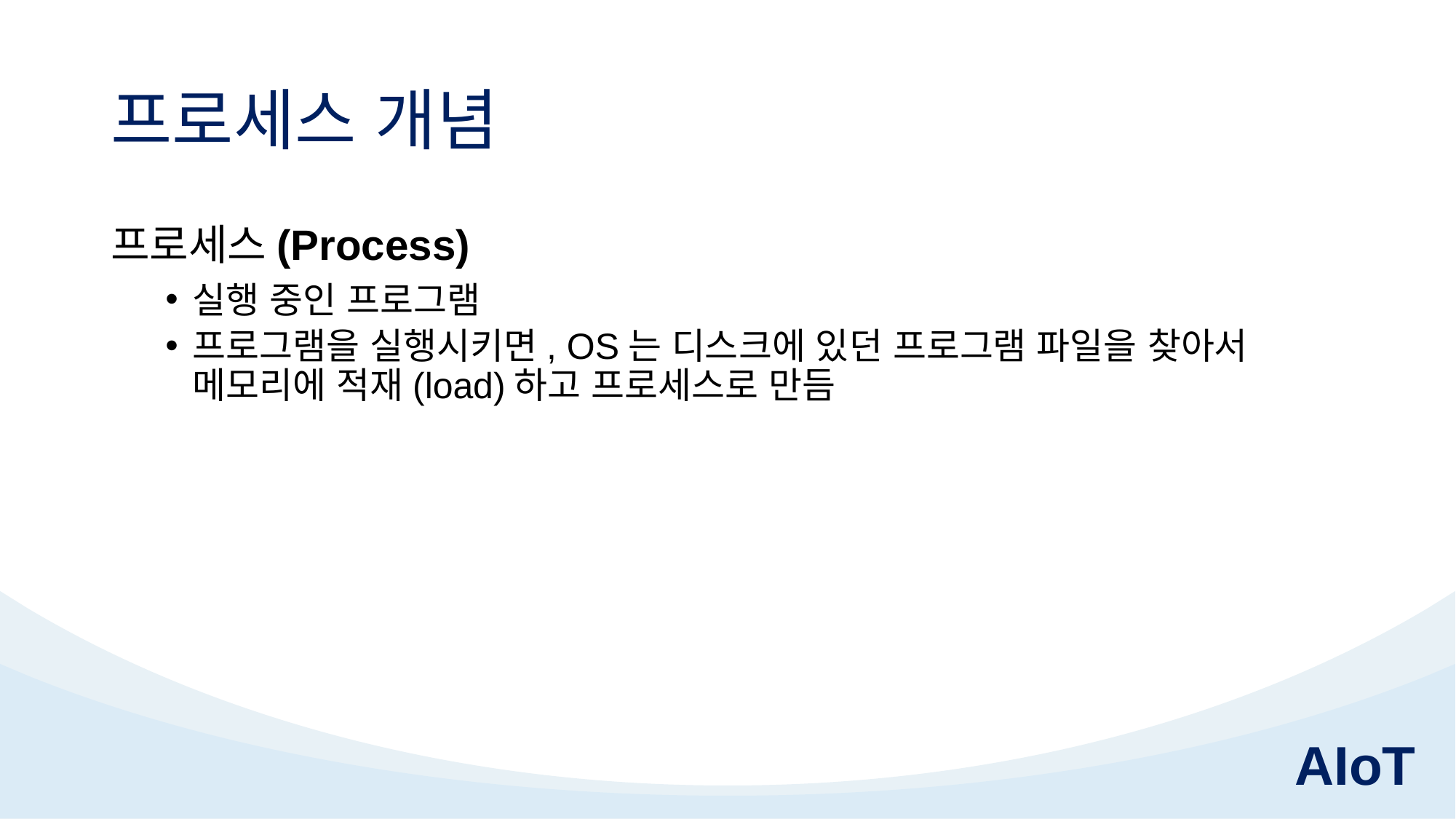

# 프로세스 개념
프로세스(Process)
실행 중인 프로그램
프로그램을 실행시키면, OS는 디스크에 있던 프로그램 파일을 찾아서 메모리에 적재(load)하고 프로세스로 만듬